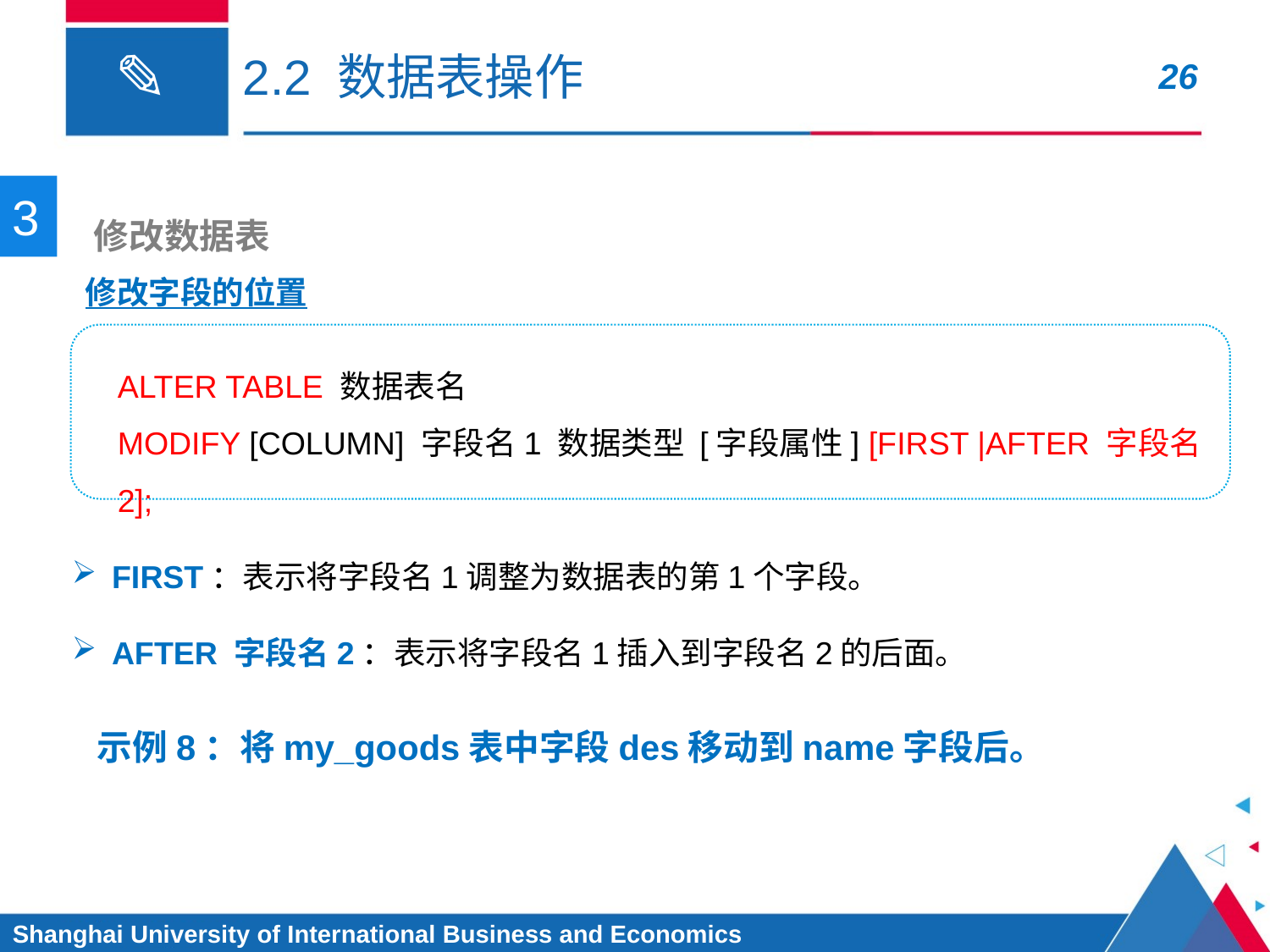

# 2.2 数据表操作

3
  修改数据表
修改字段的位置

ALTER TABLE 数据表名
MODIFY [COLUMN] 字段名1 数据类型 [字段属性] [FIRST |AFTER 字段名2];
FIRST：表示将字段名1调整为数据表的第1个字段。
AFTER 字段名2：表示将字段名1插入到字段名2的后面。
  示例8：将my_goods表中字段des移动到name字段后。